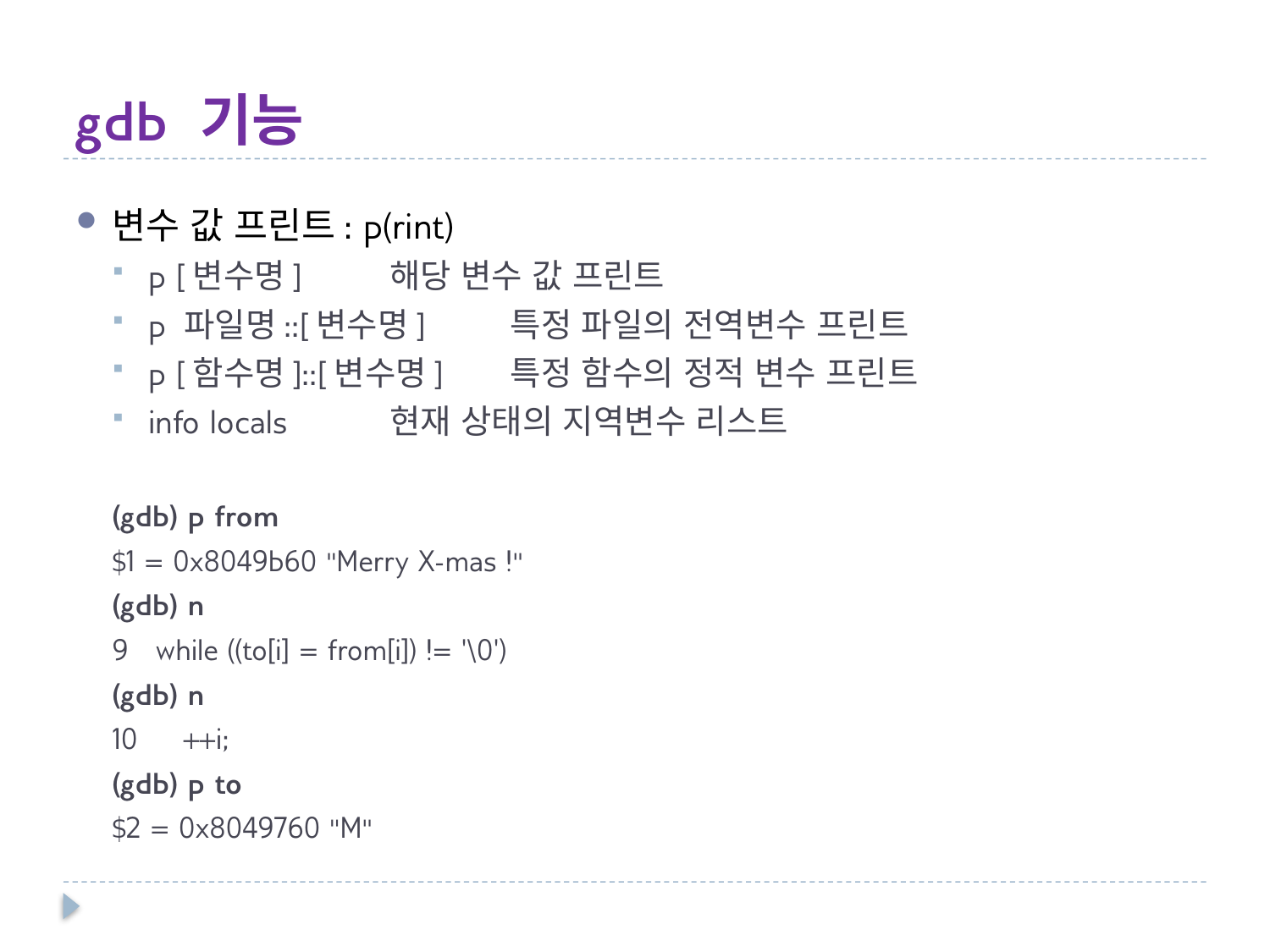

# gdb 기능
변수 값 프린트: p(rint)
p [변수명]			해당 변수 값 프린트
p 파일명::[변수명] 	특정 파일의 전역변수 프린트
p [함수명]::[변수명] 	특정 함수의 정적 변수 프린트
info locals 		현재 상태의 지역변수 리스트

(gdb) p from
$1 = 0x8049b60 "Merry X-mas !"
(gdb) n
9   while ((to[i] = from[i]) != '\0')
(gdb) n
10     ++i;
(gdb) p to
$2 = 0x8049760 "M"